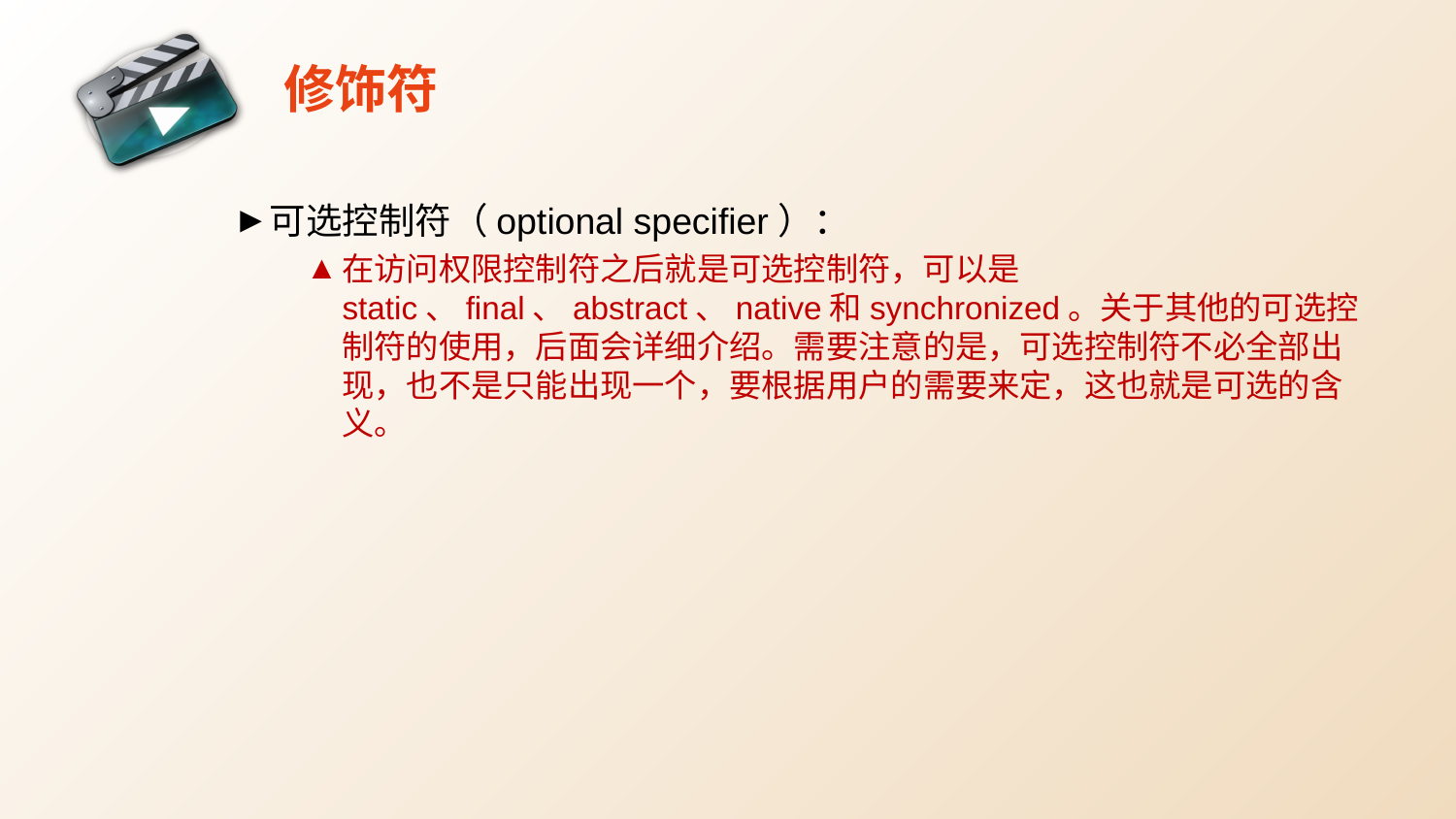

# 修饰符
可选控制符（optional specifier）：
在访问权限控制符之后就是可选控制符，可以是static、final、abstract、native和synchronized。关于其他的可选控制符的使用，后面会详细介绍。需要注意的是，可选控制符不必全部出现，也不是只能出现一个，要根据用户的需要来定，这也就是可选的含义。